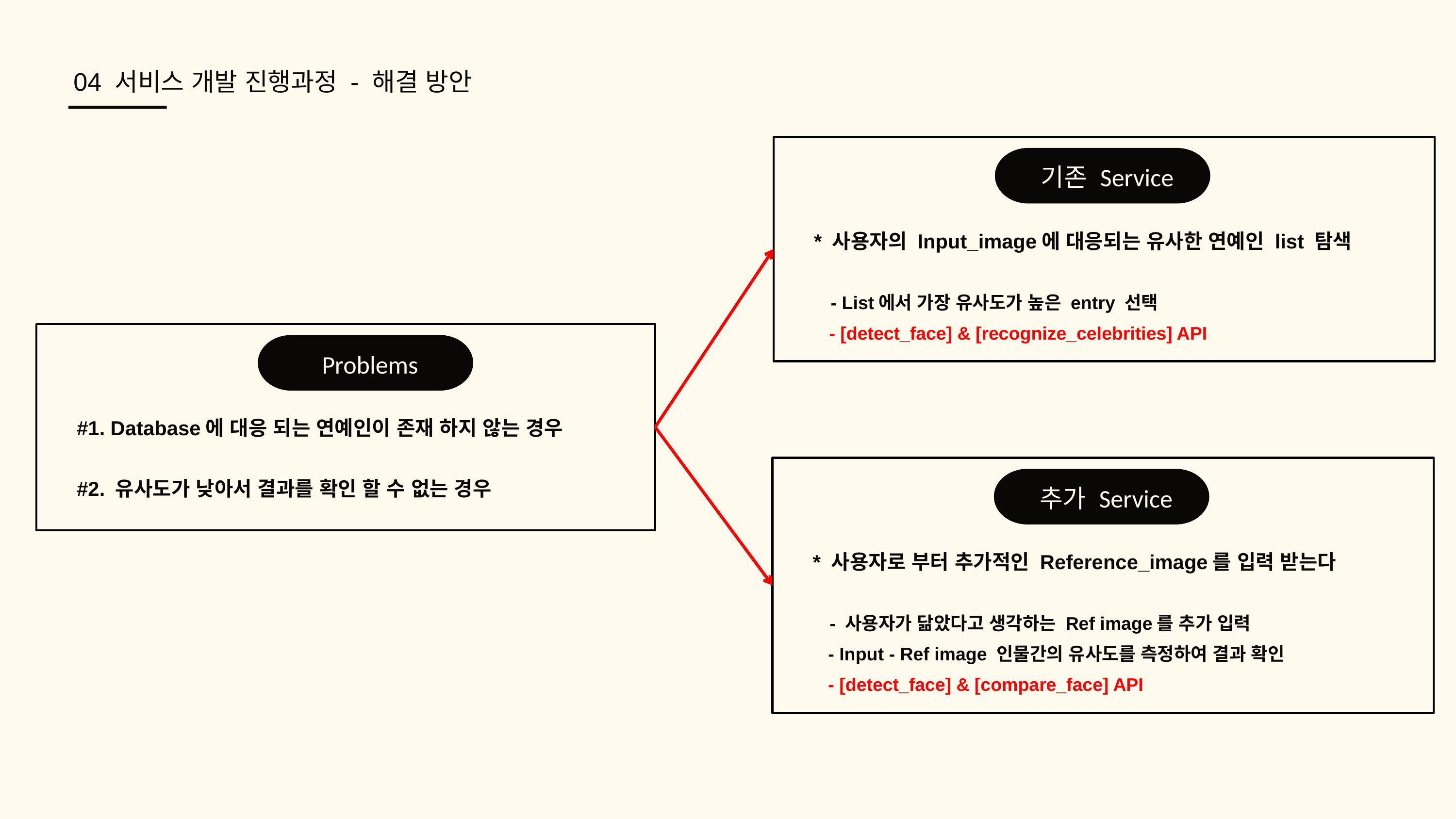

04 서비스 개발 진행과정 - 해결 방안

기존 Service

* 사용자의 Input_image에 대응되는 유사한 연예인 list 탐색

   - List에서 가장 유사도가 높은 entry 선택
   - [detect_face] & [recognize_celebrities] API

Problems

#1. Database에 대응 되는 연예인이 존재 하지 않는 경우

#2. 유사도가 낮아서 결과를 확인 할 수 없는 경우

추가 Service

* 사용자로 부터 추가적인 Reference_image를 입력 받는다

   - 사용자가 닮았다고 생각하는 Ref image를 추가 입력
   - Input - Ref image 인물간의 유사도를 측정하여 결과 확인
   - [detect_face] & [compare_face] API